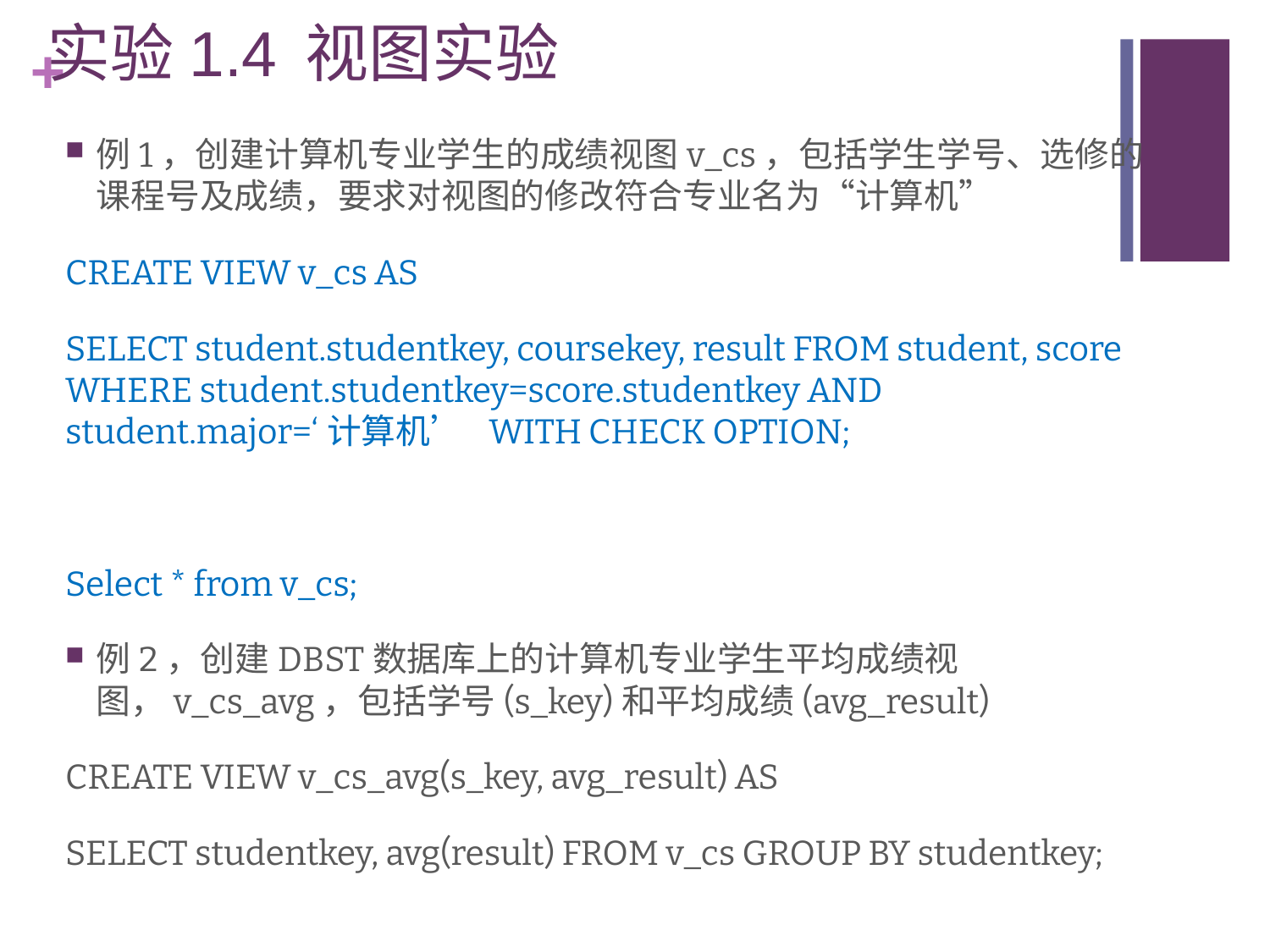

# 实验1.4 视图实验
例1，创建计算机专业学生的成绩视图v_cs，包括学生学号、选修的课程号及成绩，要求对视图的修改符合专业名为“计算机”
CREATE VIEW v_cs AS
SELECT student.studentkey, coursekey, result FROM student, score WHERE student.studentkey=score.studentkey AND student.major=‘计算机’  WITH CHECK OPTION;

Select * from v_cs;
例2，创建DBST数据库上的计算机专业学生平均成绩视图，v_cs_avg，包括学号(s_key)和平均成绩(avg_result)
CREATE VIEW v_cs_avg(s_key, avg_result) AS
SELECT studentkey, avg(result) FROM v_cs GROUP BY studentkey;